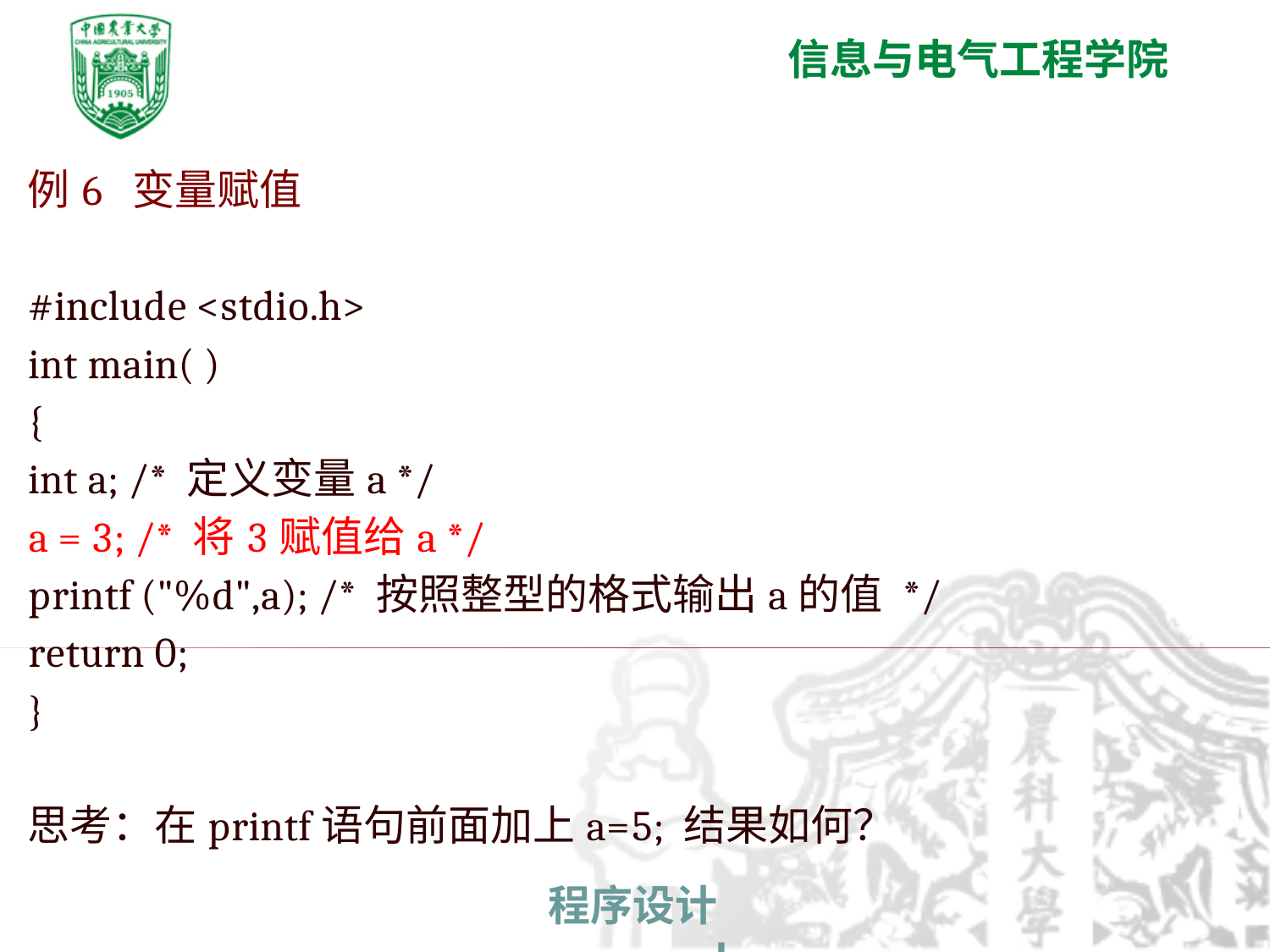

例6  变量赋值

#include <stdio.h>
int main( )
{
int a; /* 定义变量a */
a = 3; /* 将3赋值给a */
printf ("%d",a); /* 按照整型的格式输出a的值 */
return 0;
}

思考：在printf语句前面加上a=5; 结果如何？